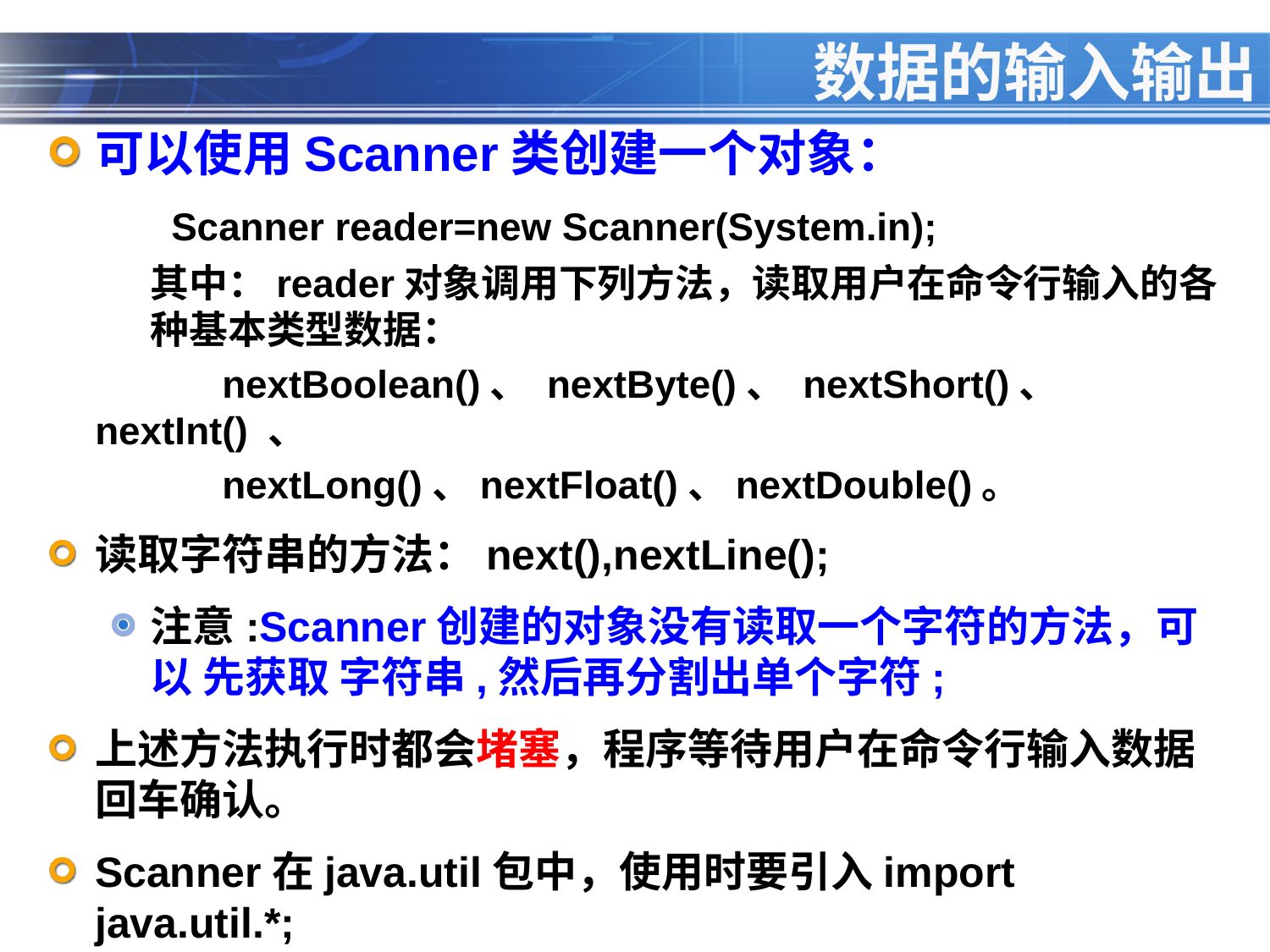

# 数据的输入输出
可以使用Scanner类创建一个对象：
         Scanner reader=new Scanner(System.in);
	其中：reader对象调用下列方法，读取用户在命令行输入的各种基本类型数据：
       	nextBoolean()、 nextByte()、 nextShort()、 nextInt() 、
        	nextLong()、nextFloat()、nextDouble()。
读取字符串的方法：next(),nextLine();
注意:Scanner创建的对象没有读取一个字符的方法，可以 先获取 字符串,然后再分割出单个字符;
上述方法执行时都会堵塞，程序等待用户在命令行输入数据回车确认。
Scanner在java.util包中，使用时要引入import java.util.*;